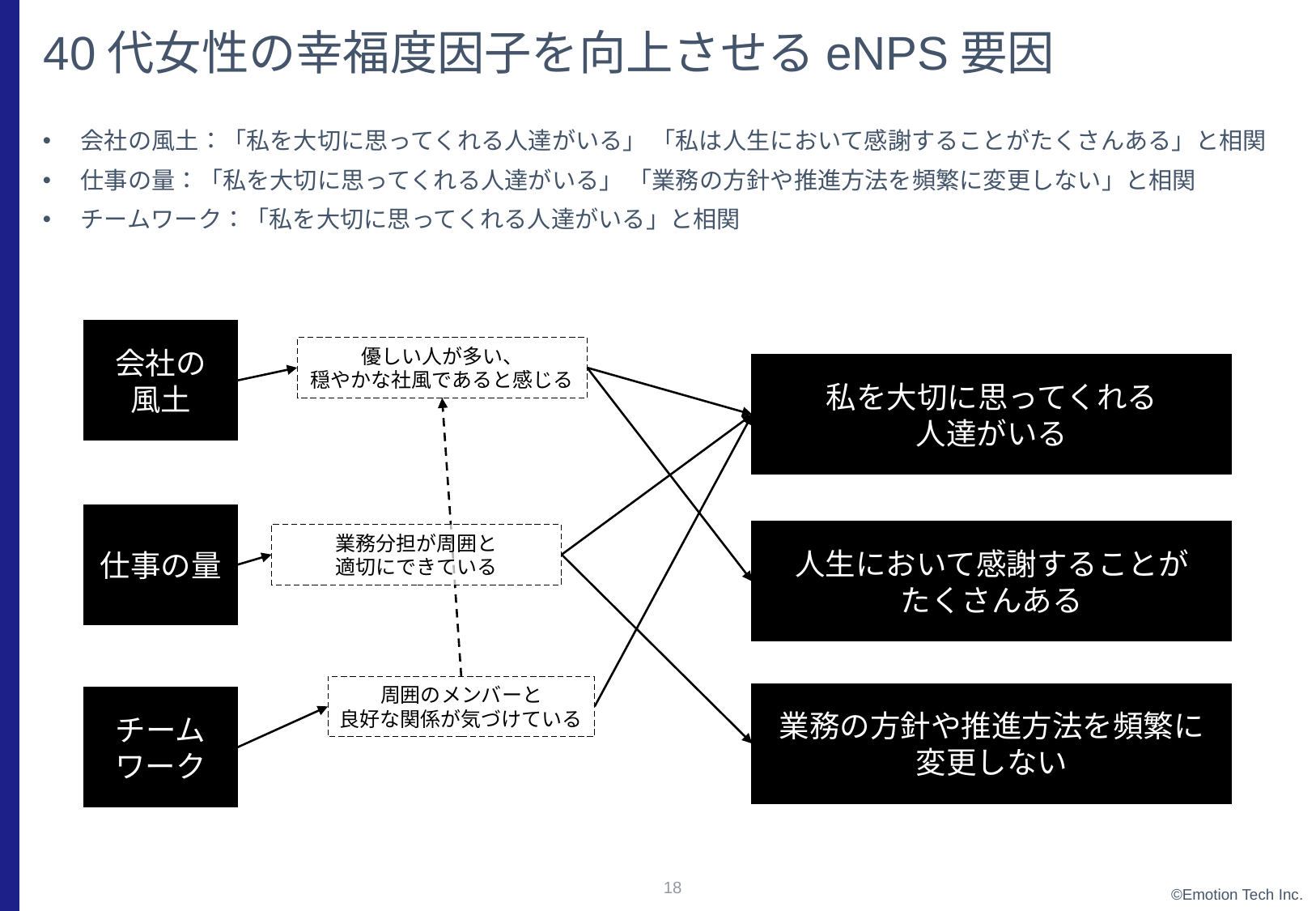

# 40代女性の幸福度因子を向上させるeNPS要因
会社の風土：「私を大切に思ってくれる人達がいる」 「私は人生において感謝することがたくさんある」と相関
仕事の量：「私を大切に思ってくれる人達がいる」 「業務の方針や推進方法を頻繁に変更しない」と相関
チームワーク：「私を大切に思ってくれる人達がいる」と相関
会社の
風土
優しい人が多い、
穏やかな社風であると感じる
私を大切に思ってくれる
人達がいる
仕事の量
人生において感謝することが
たくさんある
業務分担が周囲と
適切にできている
周囲のメンバーと
良好な関係が気づけている
業務の方針や推進方法を頻繁に変更しない
チームワーク
18